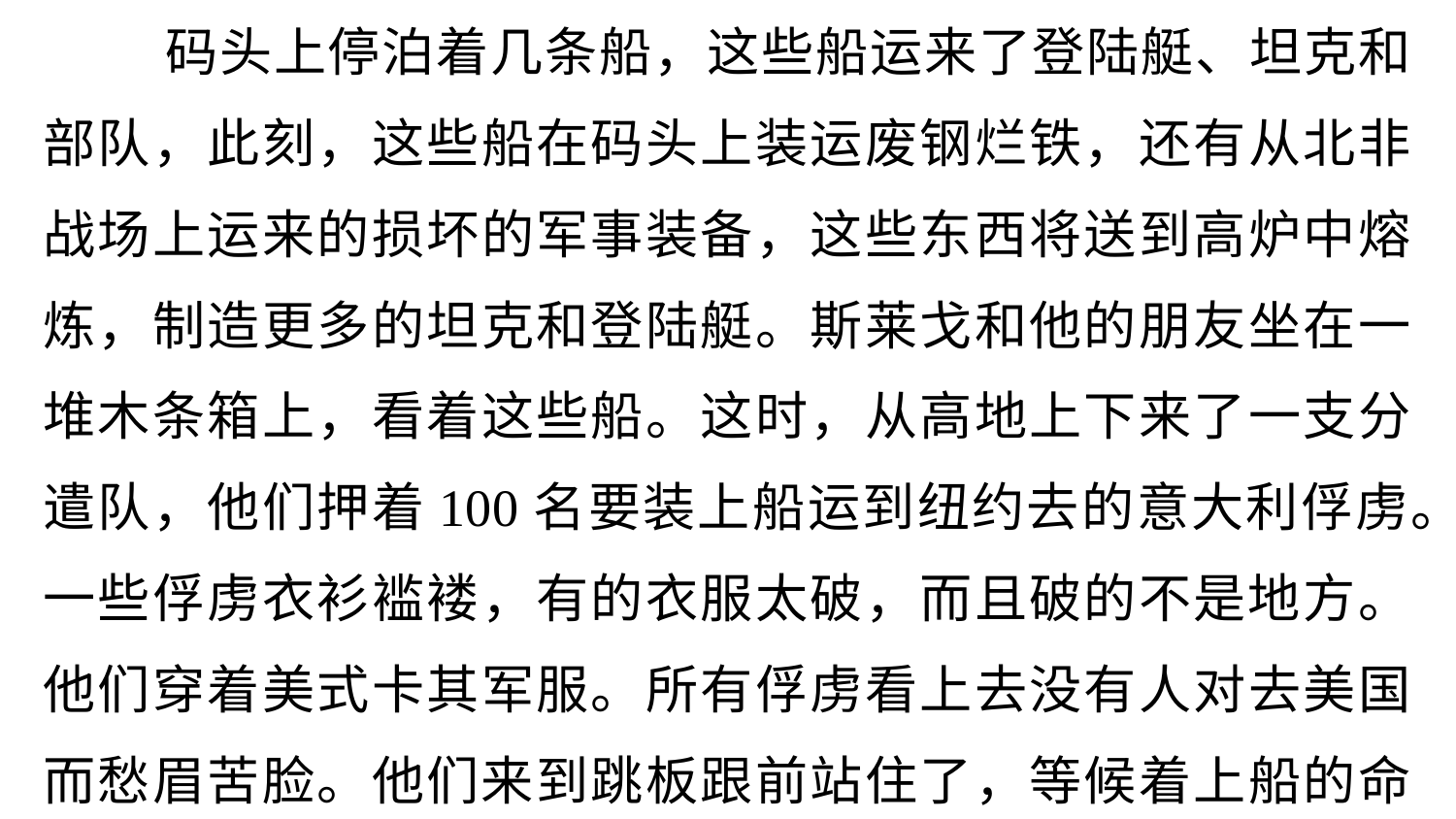

码头上停泊着几条船，这些船运来了登陆艇、坦克和部队，此刻，这些船在码头上装运废钢烂铁，还有从北非战场上运来的损坏的军事装备，这些东西将送到高炉中熔炼，制造更多的坦克和登陆艇。斯莱戈和他的朋友坐在一堆木条箱上，看着这些船。这时，从高地上下来了一支分遣队，他们押着100名要装上船运到纽约去的意大利俘虏。一些俘虏衣衫褴褛，有的衣服太破，而且破的不是地方。他们穿着美式卡其军服。所有俘虏看上去没有人对去美国而愁眉苦脸。他们来到跳板跟前站住了，等候着上船的命令。